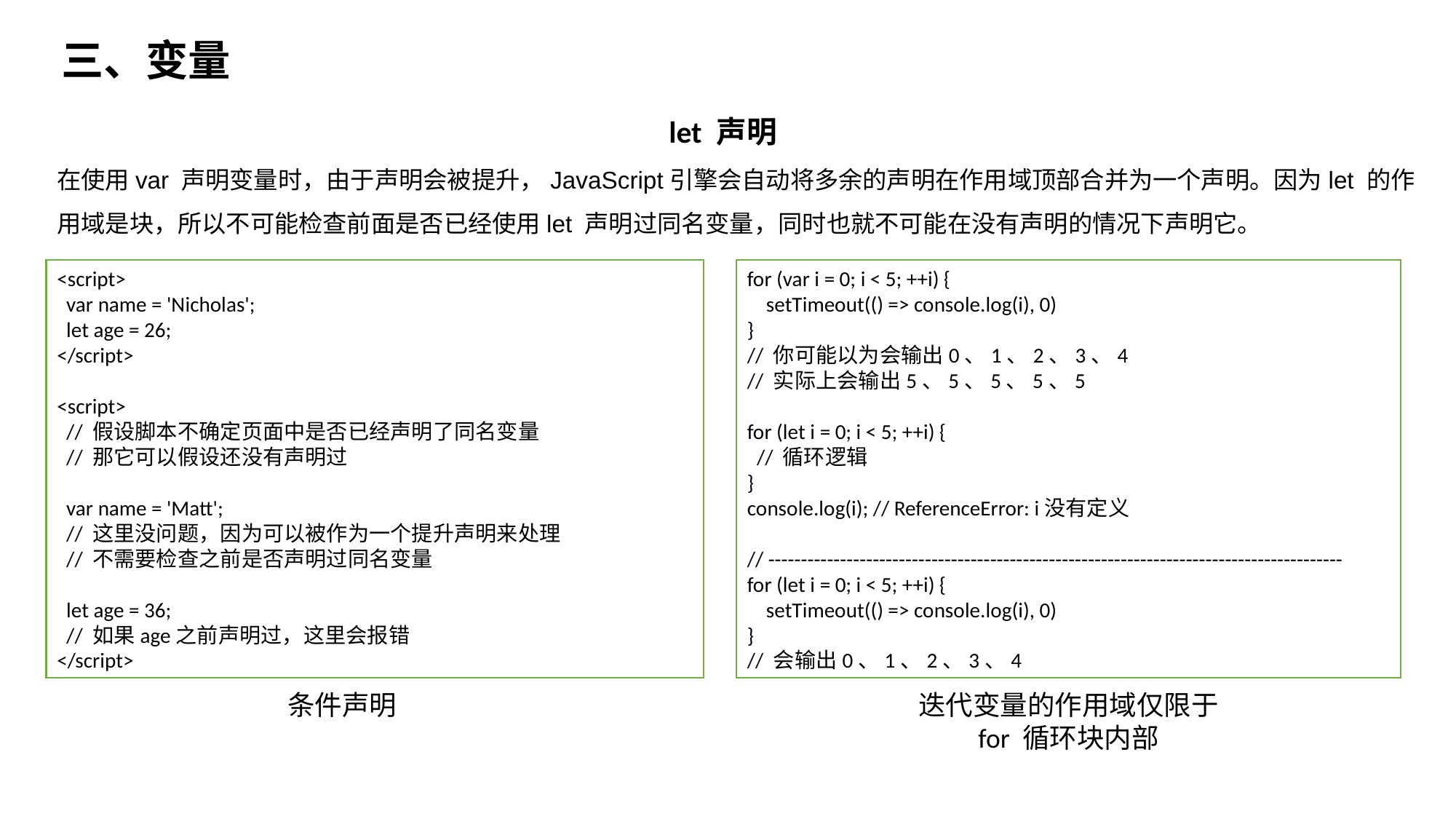

三、变量
let 声明
在使用var 声明变量时，由于声明会被提升，JavaScript引擎会自动将多余的声明在作用域顶部合并为一个声明。因为let 的作用域是块，所以不可能检查前面是否已经使用let 声明过同名变量，同时也就不可能在没有声明的情况下声明它。
<script>
  var name = 'Nicholas';
  let age = 26;
</script>

<script>
  // 假设脚本不确定页面中是否已经声明了同名变量
  // 那它可以假设还没有声明过

  var name = 'Matt';
  // 这里没问题，因为可以被作为一个提升声明来处理
  // 不需要检查之前是否声明过同名变量

  let age = 36;
  // 如果age之前声明过，这里会报错
</script>
条件声明
for (var i = 0; i < 5; ++i) {
    setTimeout(() => console.log(i), 0)
}
// 你可能以为会输出0、1、2、3、4
// 实际上会输出5、5、5、5、5

for (let i = 0; i < 5; ++i) {
  // 循环逻辑
}
console.log(i); // ReferenceError: i没有定义

// ----------------------------------------------------------------------------------------
for (let i = 0; i < 5; ++i) {
    setTimeout(() => console.log(i), 0)
}
// 会输出0、1、2、3、4
迭代变量的作用域仅限于for 循环块内部